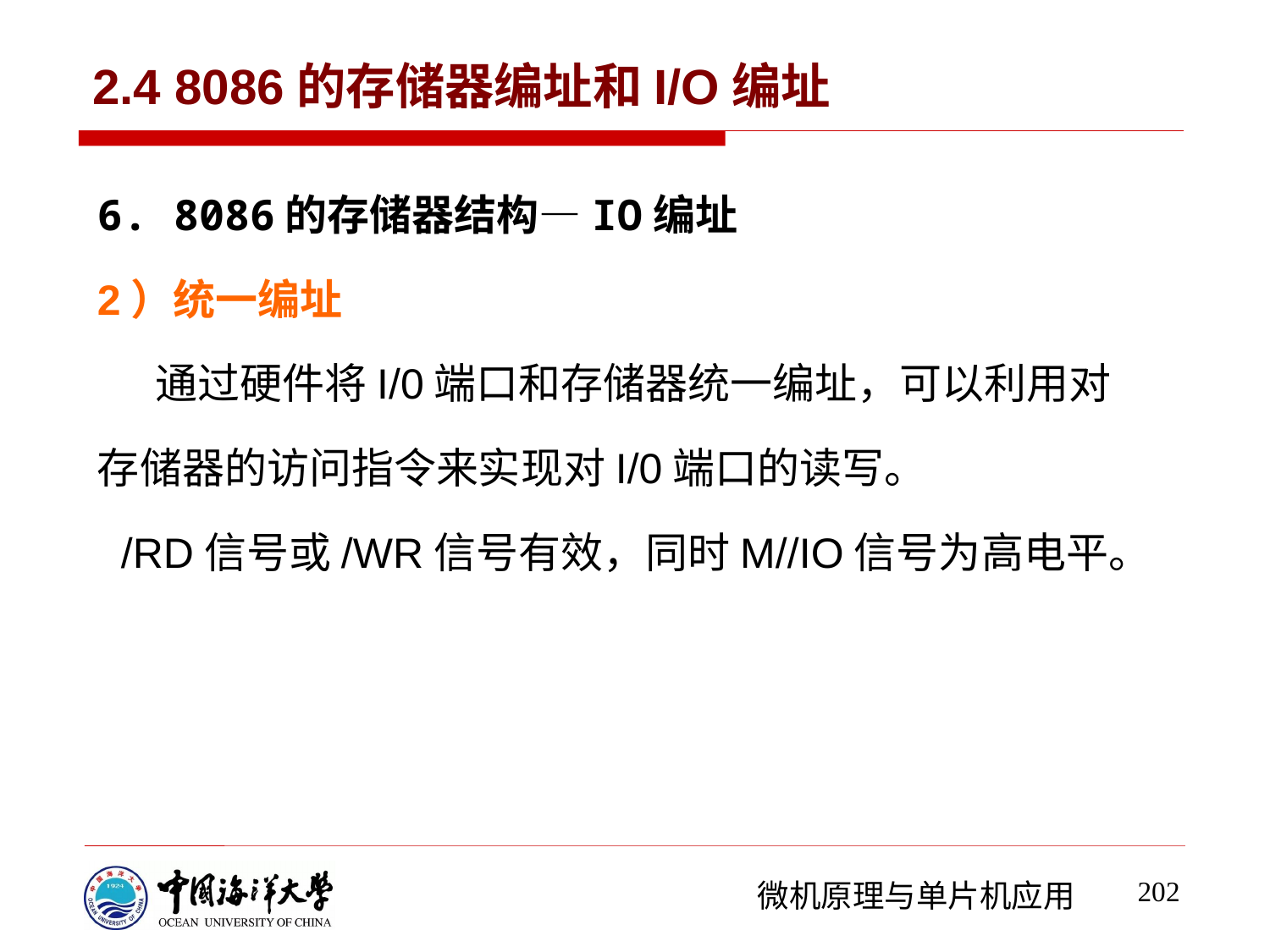

# 2.4 8086的存储器编址和I/O编址
6. 8086的存储器结构—IO编址
2）统一编址
     通过硬件将I/0端口和存储器统一编址，可以利用对
存储器的访问指令来实现对I/0端口的读写。
  /RD信号或/WR信号有效，同时M//IO信号为高电平。

202